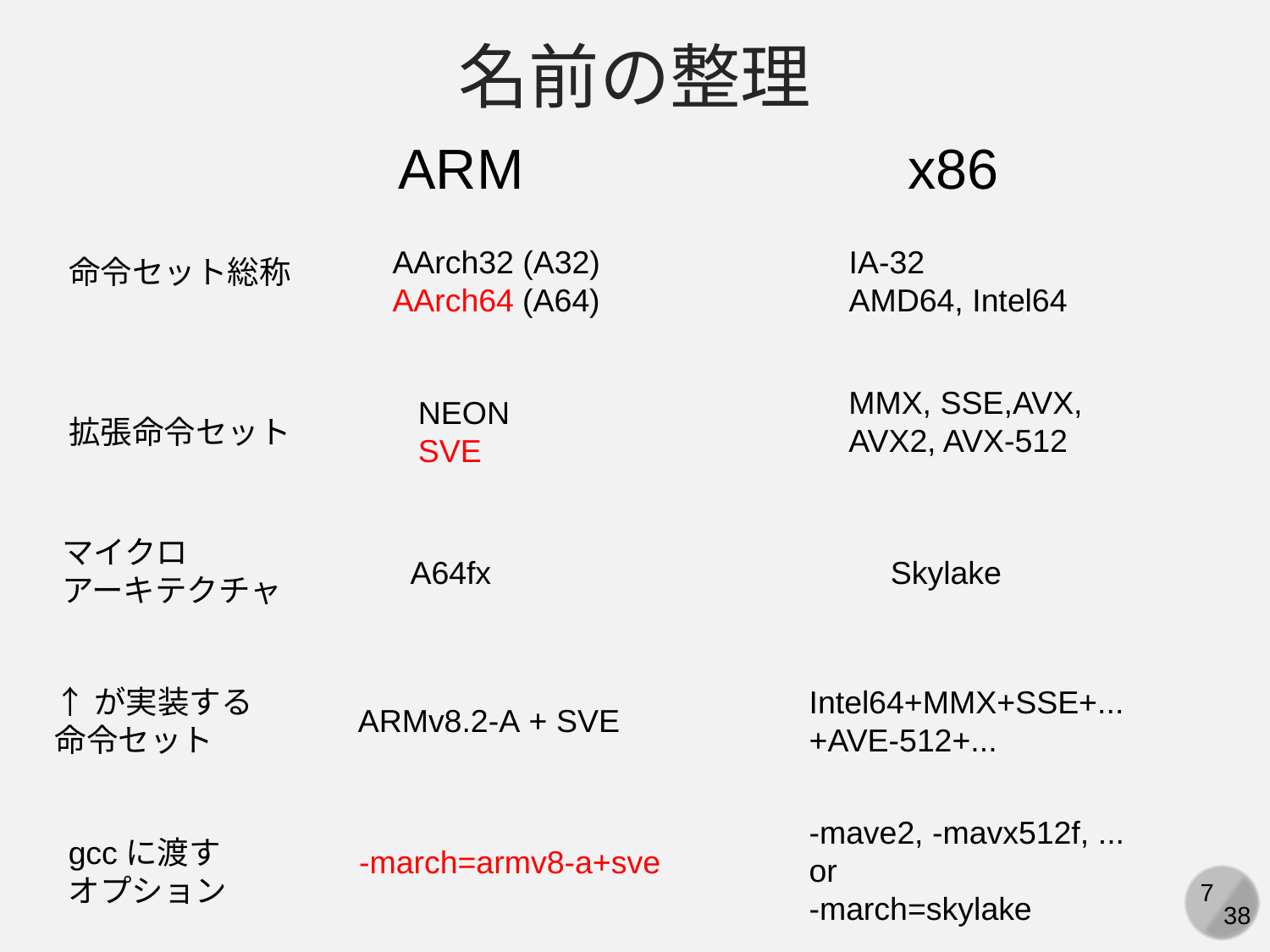

名前の整理
ARM
x86
AArch32 (A32)
AArch64 (A64)
IA-32
AMD64, Intel64
命令セット総称
MMX, SSE,AVX,
AVX2, AVX-512
NEON
SVE
拡張命令セット
マイクロ
アーキテクチャ
A64fx
Skylake
Intel64+MMX+SSE+...
+AVE-512+...
↑が実装する
命令セット
ARMv8.2-A + SVE
-mave2, -mavx512f, ...
or
-march=skylake
gccに渡す
オプション
-march=armv8-a+sve